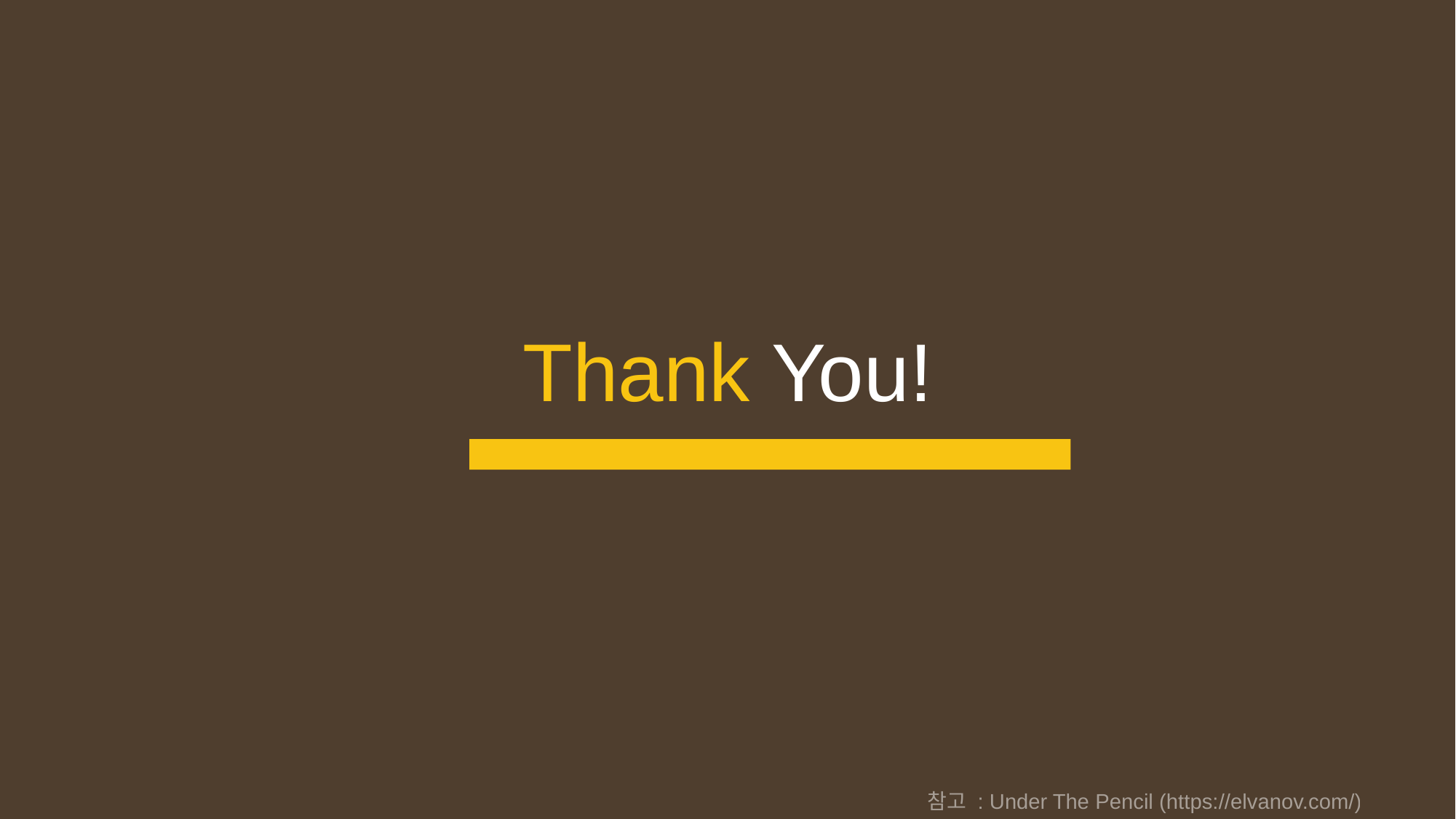

제목

소제목
본문
# Thank You!

참고 : Under The Pencil (https://elvanov.com/)